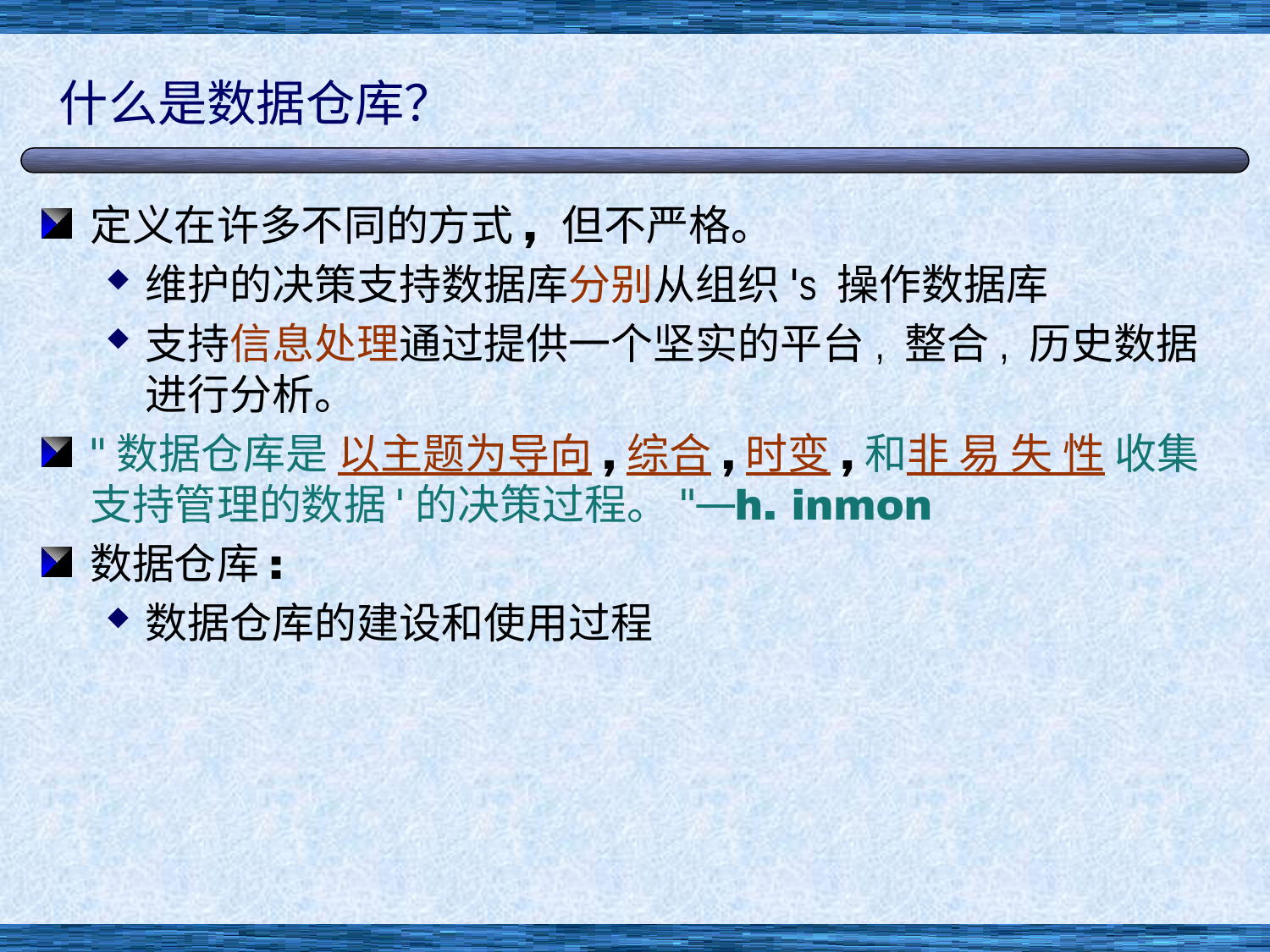

# 什么是数据仓库？
定义在许多不同的方式, 但不严格。
维护的决策支持数据库分别从组织's 操作数据库
支持信息处理通过提供一个坚实的平台, 整合, 历史数据进行分析。
"数据仓库是 以主题为导向,综合,时变,和非 易 失 性 收集支持管理的数据'的决策过程。"—h. inmon
数据仓库:
数据仓库的建设和使用过程